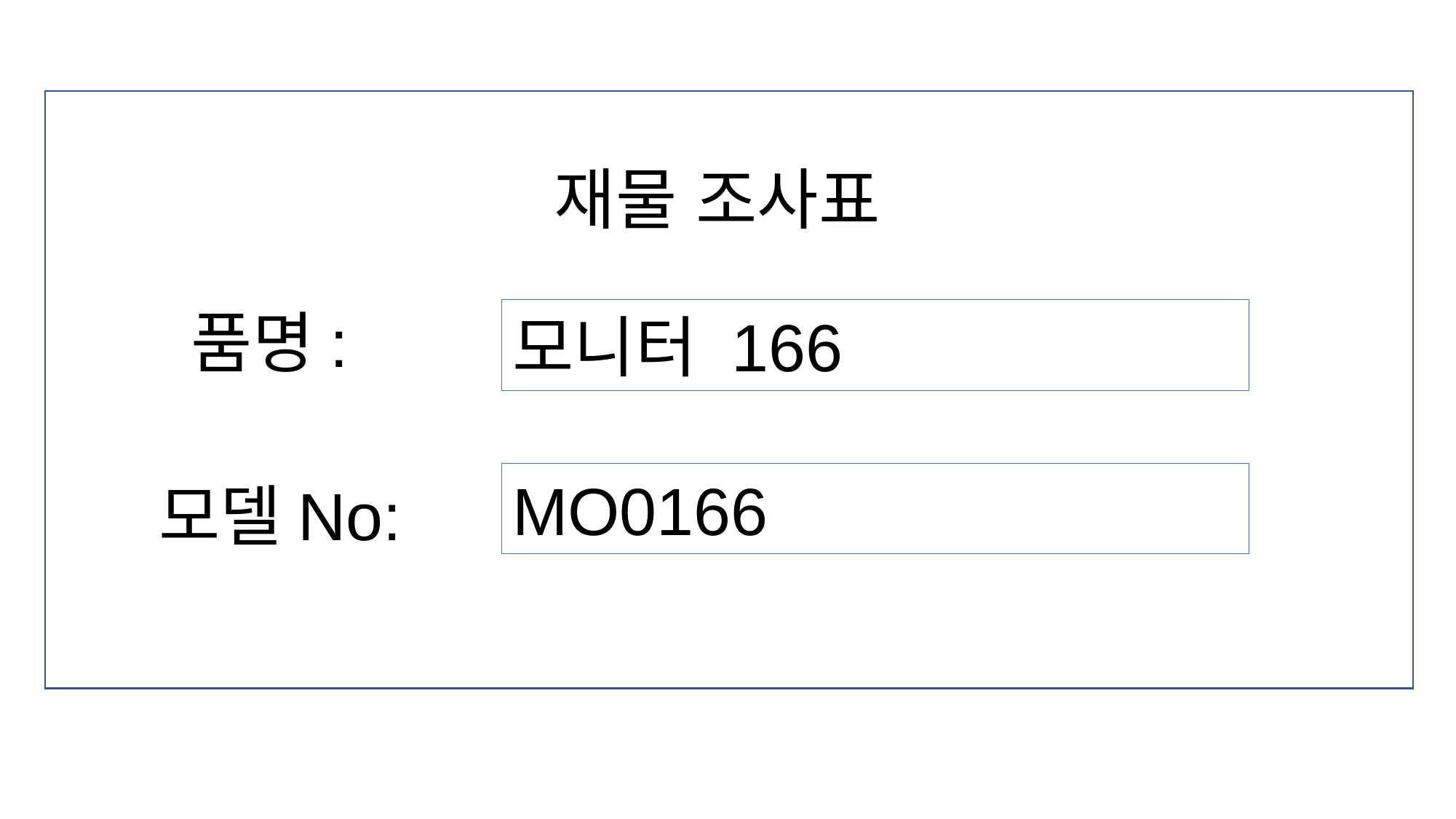

재물 조사표
품명:
모니터 166
MO0166
모델No: